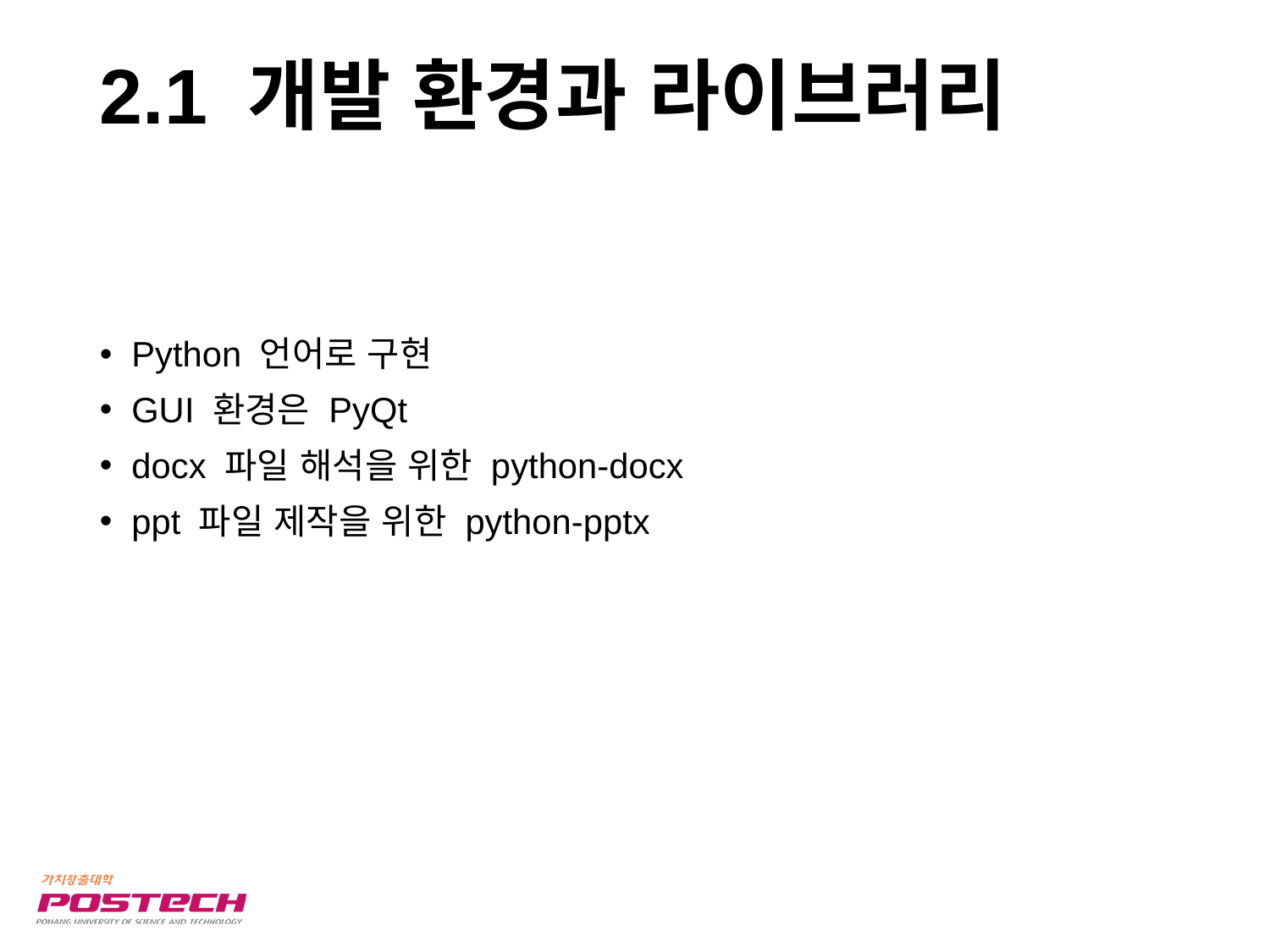

# 2.1 개발 환경과 라이브러리

Python 언어로 구현
GUI 환경은 PyQt
docx 파일 해석을 위한 python-docx
ppt 파일 제작을 위한 python-pptx